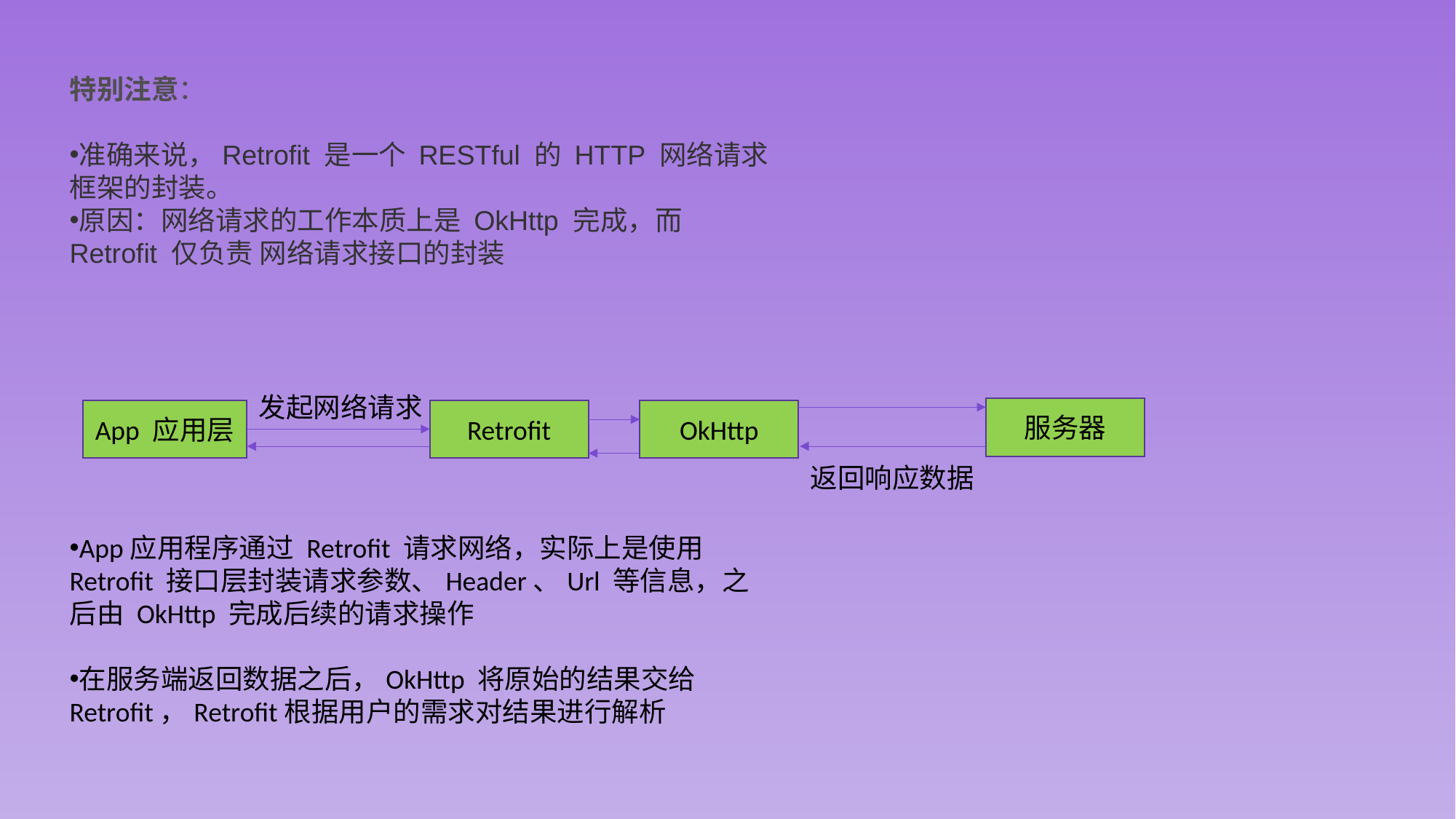

特别注意：

准确来说，Retrofit 是一个 RESTful 的 HTTP 网络请求框架的封装。
原因：网络请求的工作本质上是 OkHttp 完成，而 Retrofit 仅负责 网络请求接口的封装

App应用程序通过 Retrofit 请求网络，实际上是使用 Retrofit 接口层封装请求参数、Header、Url 等信息，之后由 OkHttp 完成后续的请求操作

在服务端返回数据之后，OkHttp 将原始的结果交给 Retrofit，Retrofit根据用户的需求对结果进行解析

发起网络请求
服务器
App 应用层
Retrofit
OkHttp
返回响应数据